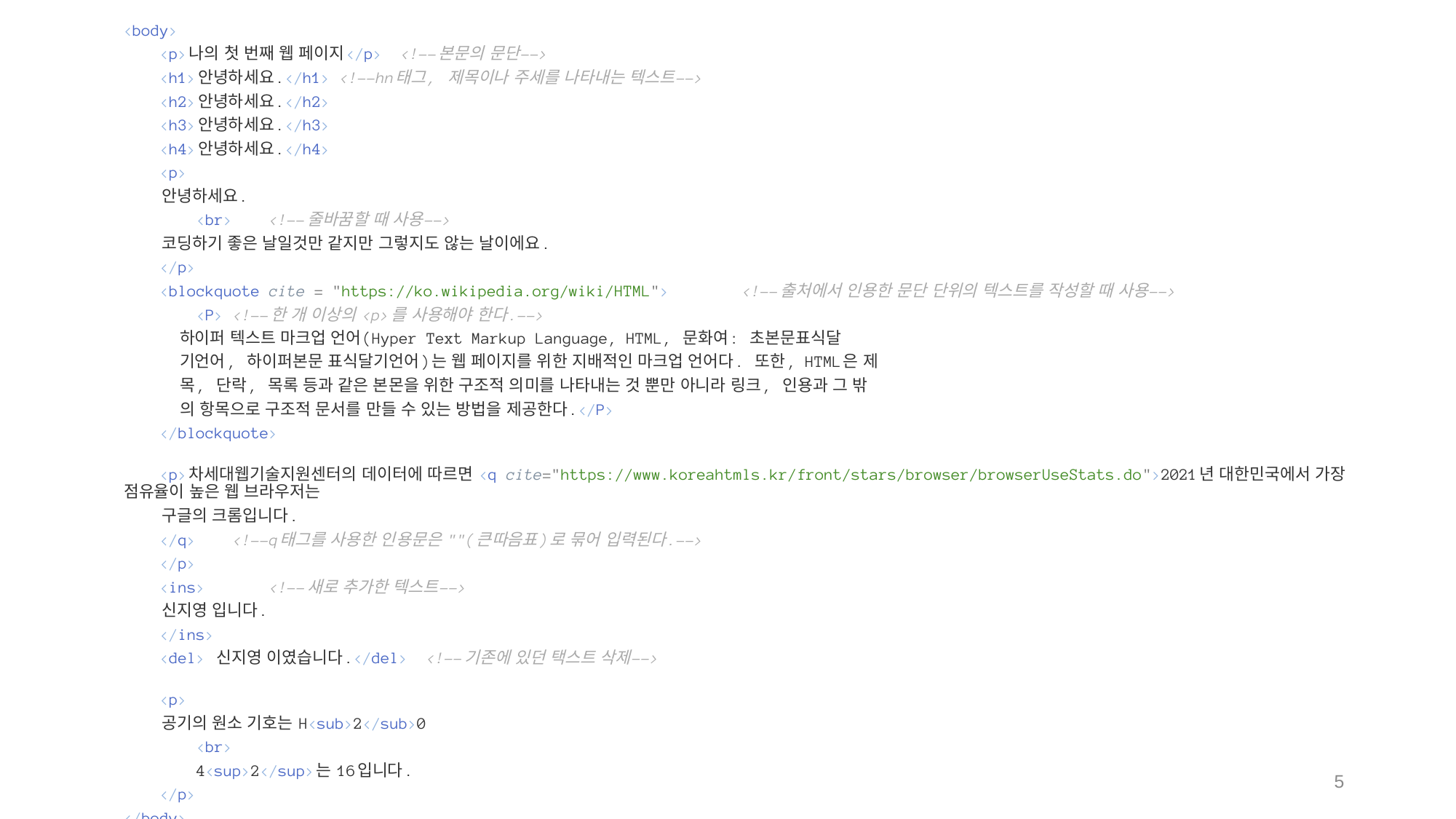

<body>
    <p>나의 첫 번째 웹 페이지</p>  <!--본문의 문단-->
    <h1>안녕하세요.</h1> <!--hn태그, 제목이나 주세를 나타내는 텍스트-->
    <h2>안녕하세요.</h2>
    <h3>안녕하세요.</h3>
    <h4>안녕하세요.</h4>
    <p>
        안녕하세요.
        <br>    <!--줄바꿈할 때 사용-->
        코딩하기 좋은 날일것만 같지만 그렇지도 않는 날이에요.
    </p>
    <blockquote cite = "https://ko.wikipedia.org/wiki/HTML">        <!--출처에서 인용한 문단 단위의 텍스트를 작성할 때 사용-->
        <P> <!--한 개 이상의 <p>를 사용해야 한다.-->
            하이퍼 텍스트 마크업 언어(Hyper Text Markup Language, HTML, 문화여: 초본문표식달
            기언어, 하이퍼본문 표식달기언어)는 웹 페이지를 위한 지배적인 마크업 언어다. 또한, HTML은 제
            목, 단락, 목록 등과 같은 본몬을 위한 구조적 의미를 나타내는 것 뿐만 아니라 링크, 인용과 그 밖
            의 항목으로 구조적 문서를 만들 수 있는 방법을 제공한다.</P>
    </blockquote>
    <p>차세대웹기술지원센터의 데이터에 따르면 <q cite="https://www.koreahtmls.kr/front/stars/browser/browserUseStats.do">2021년 대한민국에서 가장 점유율이 높은 웹 브라우저는
        구글의 크롬입니다.
    </q>    <!--q태그를 사용한 인용문은 ""(큰따음표)로 묶어 입력된다.-->
    </p>
    <ins>       <!--새로 추가한 텍스트-->
        신지영 입니다.
    </ins>
    <del> 신지영 이였습니다.</del>  <!--기존에 있던 택스트 삭제-->
    <p>
        공기의 원소 기호는 H<sub>2</sub>0
        <br>
        4<sup>2</sup>는 16입니다.
    </p>
</body>

5